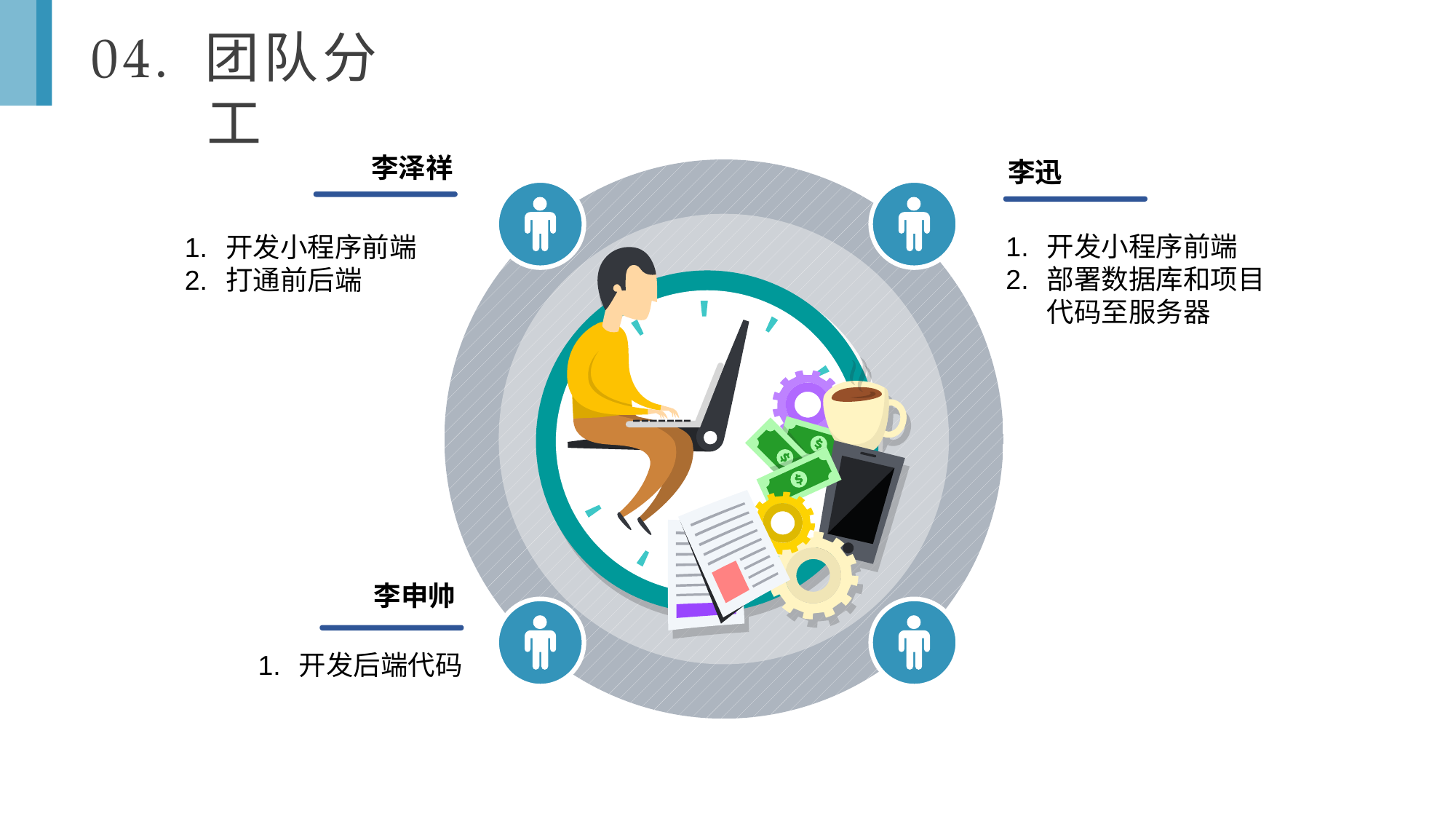

04. 团队分工

李泽祥
李迅

李申帅

开发小程序前端
部署数据库和项目代码至服务器
开发小程序前端
打通前后端

开发后端代码